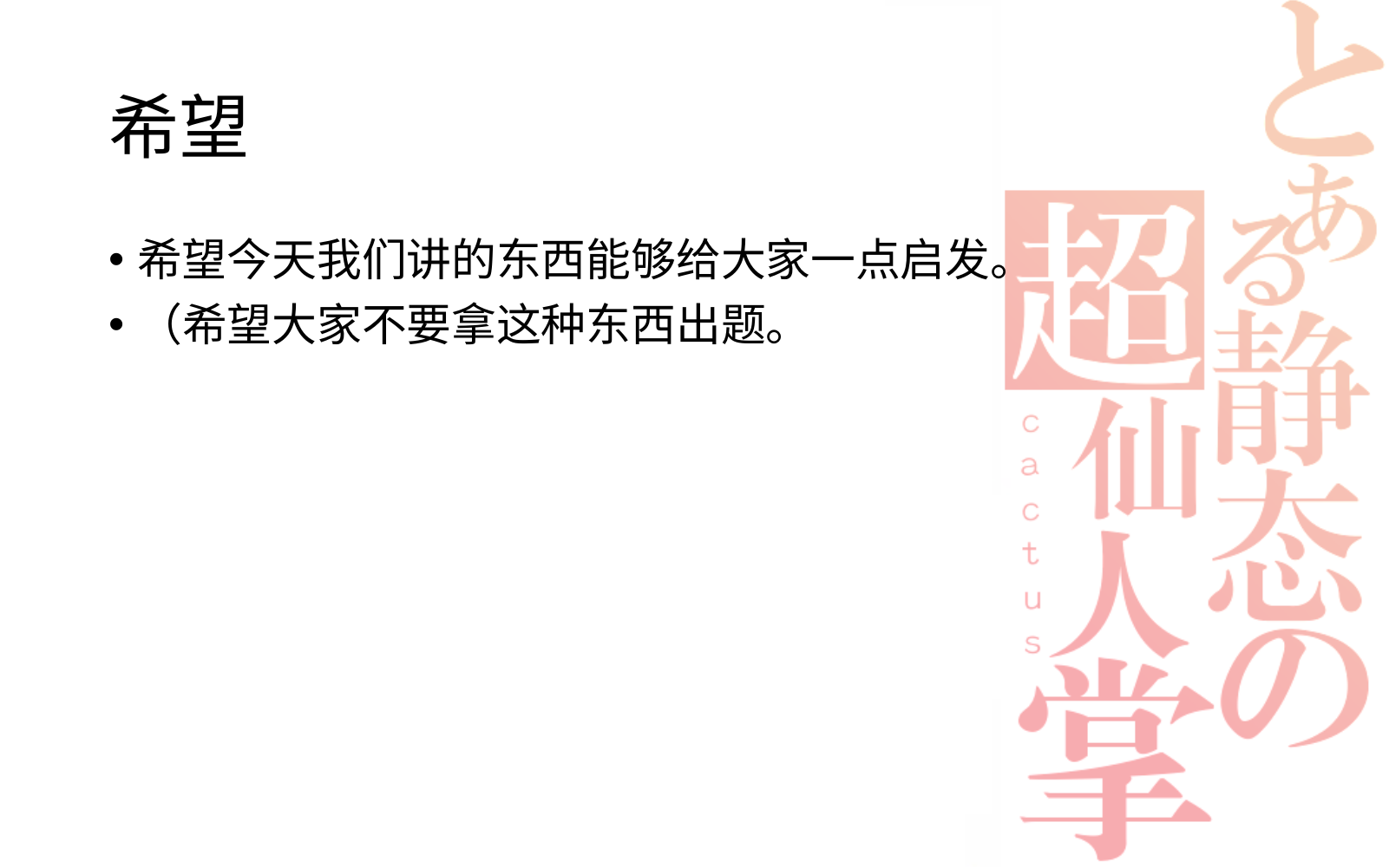

# 希望
希望今天我们讲的东西能够给大家一点启发。
（希望大家不要拿这种东西出题。